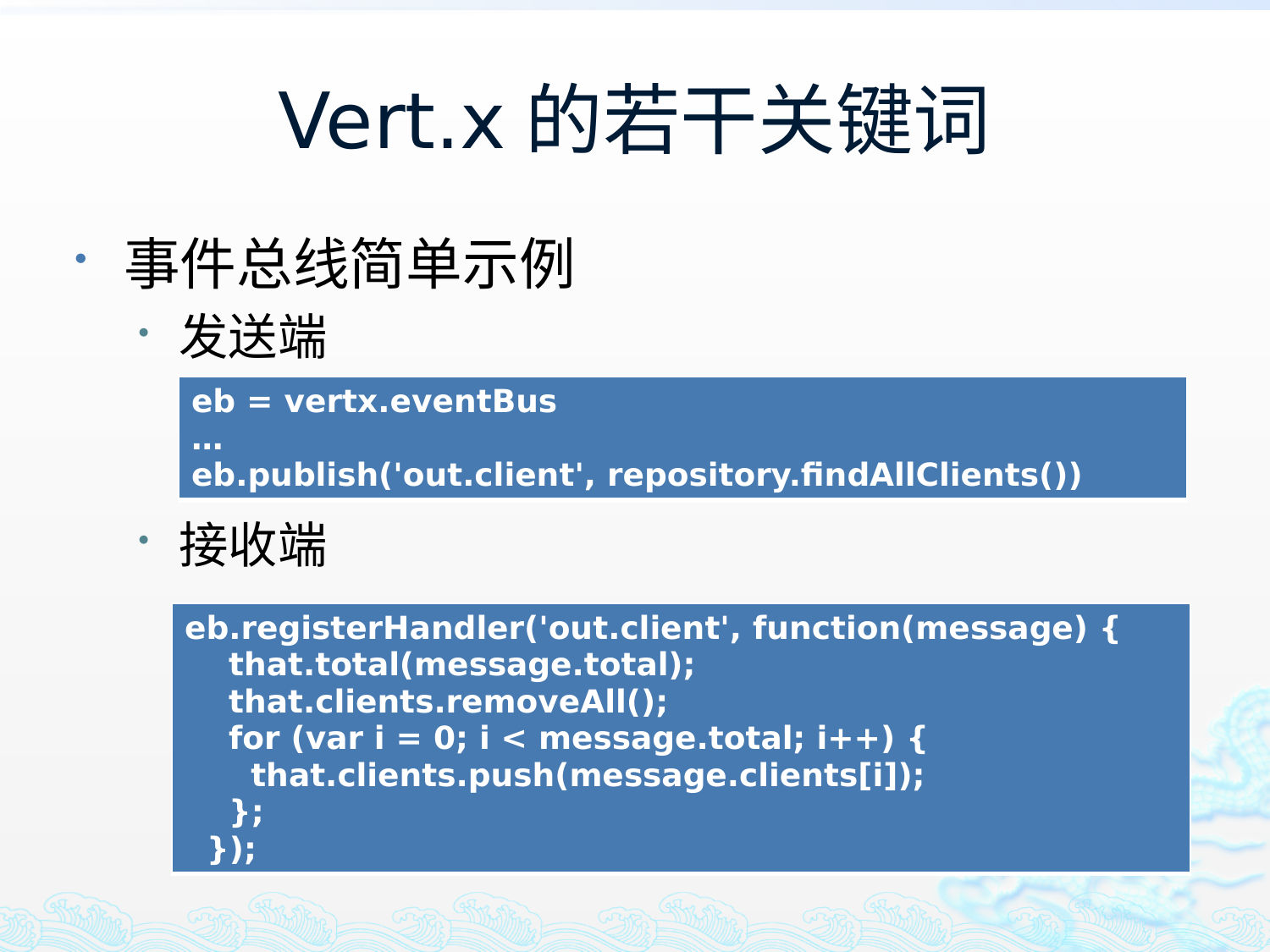

# Vert.x的若干关键词
事件总线简单示例
发送端

接收端
| eb = vertx.eventBus … eb.publish('out.client', repository.findAllClients()) |
| --- |
| eb.registerHandler('out.client', function(message) { that.total(message.total); that.clients.removeAll(); for (var i = 0; i < message.total; i++) { that.clients.push(message.clients[i]); }; }); |
| --- |